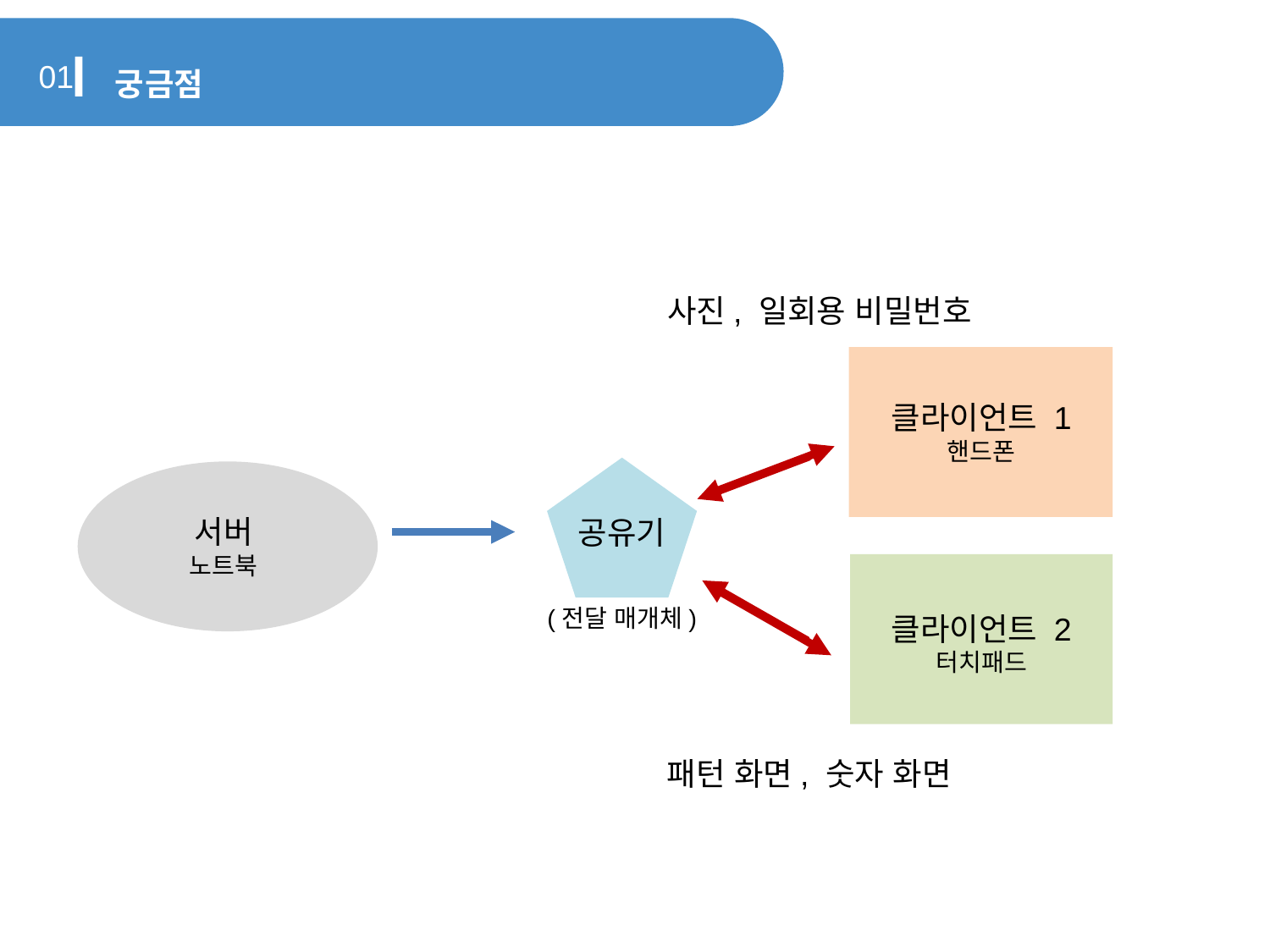

궁금점
01

사진, 일회용 비밀번호

클라이언트 1
핸드폰

공유기
(전달 매개체)

서버
노트북

클라이언트 2
터치패드
패턴 화면, 숫자 화면